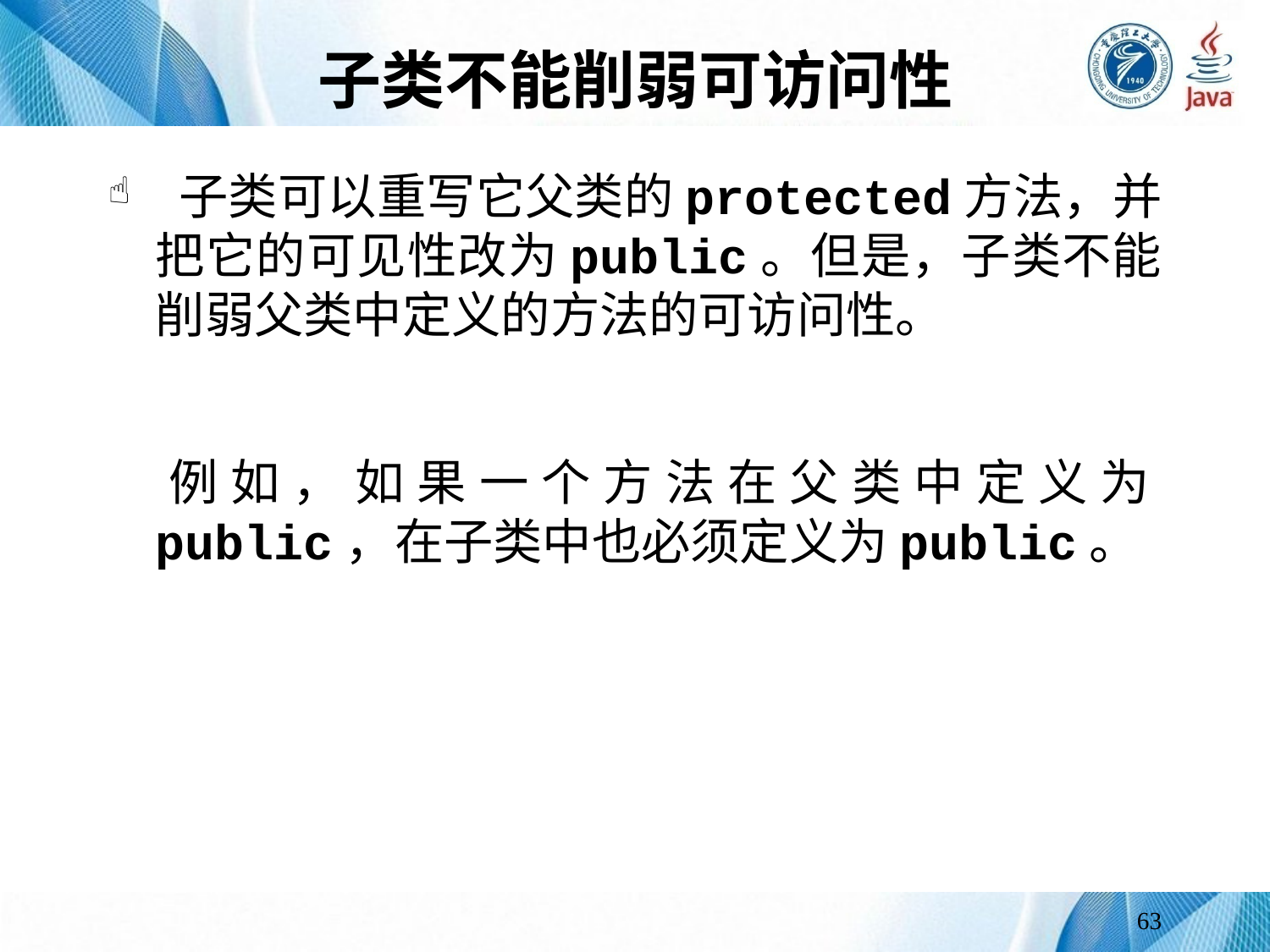

# 子类不能削弱可访问性
 子类可以重写它父类的protected方法，并把它的可见性改为public。但是，子类不能削弱父类中定义的方法的可访问性。

	例如，如果一个方法在父类中定义为public，在子类中也必须定义为public。
63